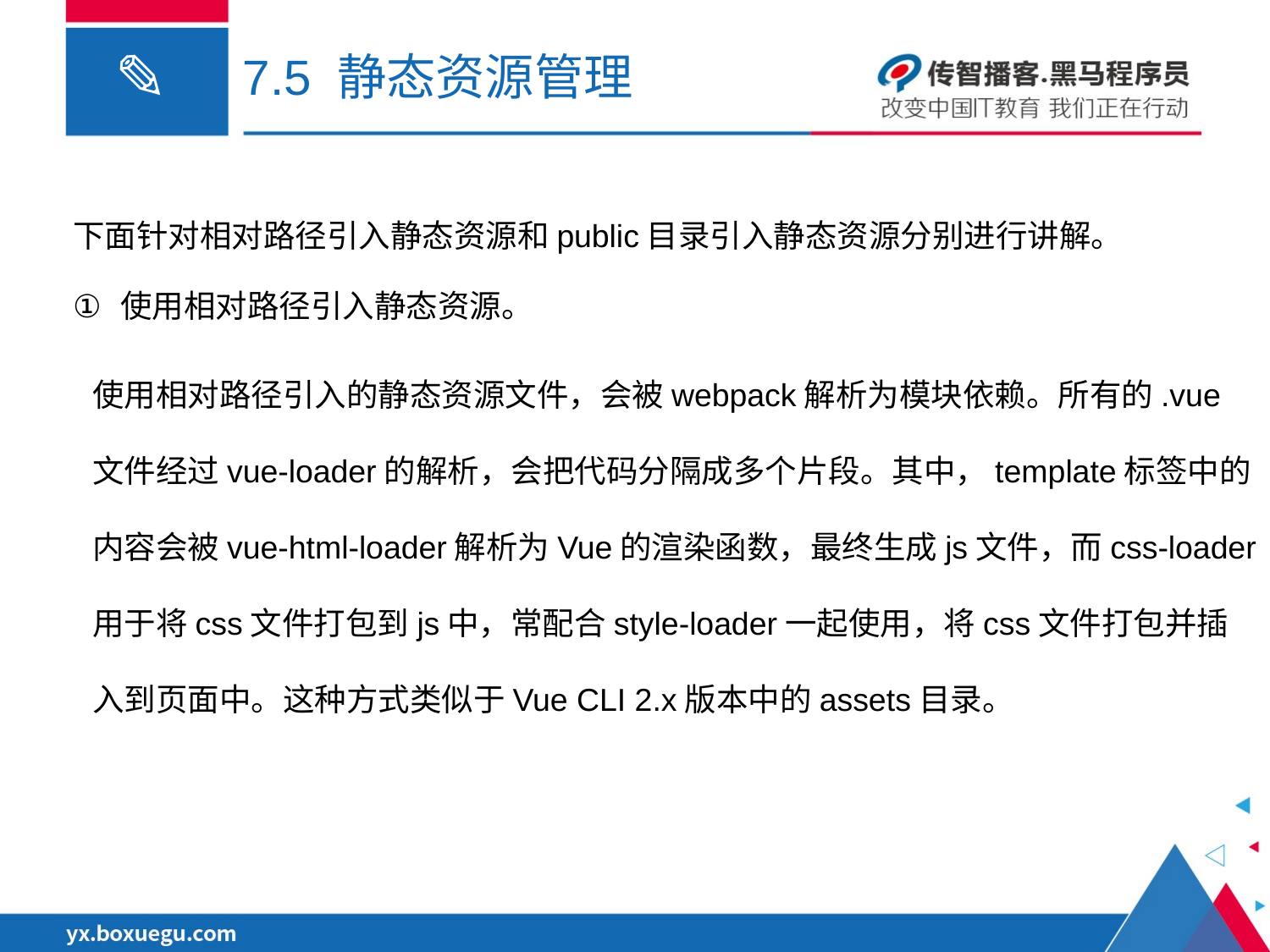

# 7.5 静态资源管理
下面针对相对路径引入静态资源和public目录引入静态资源分别进行讲解。
使用相对路径引入静态资源。
使用相对路径引入的静态资源文件，会被webpack解析为模块依赖。所有的.vue文件经过vue-loader的解析，会把代码分隔成多个片段。其中，template标签中的内容会被vue-html-loader解析为Vue的渲染函数，最终生成js文件，而css-loader用于将css文件打包到js中，常配合style-loader一起使用，将css文件打包并插入到页面中。这种方式类似于Vue CLI 2.x版本中的assets目录。